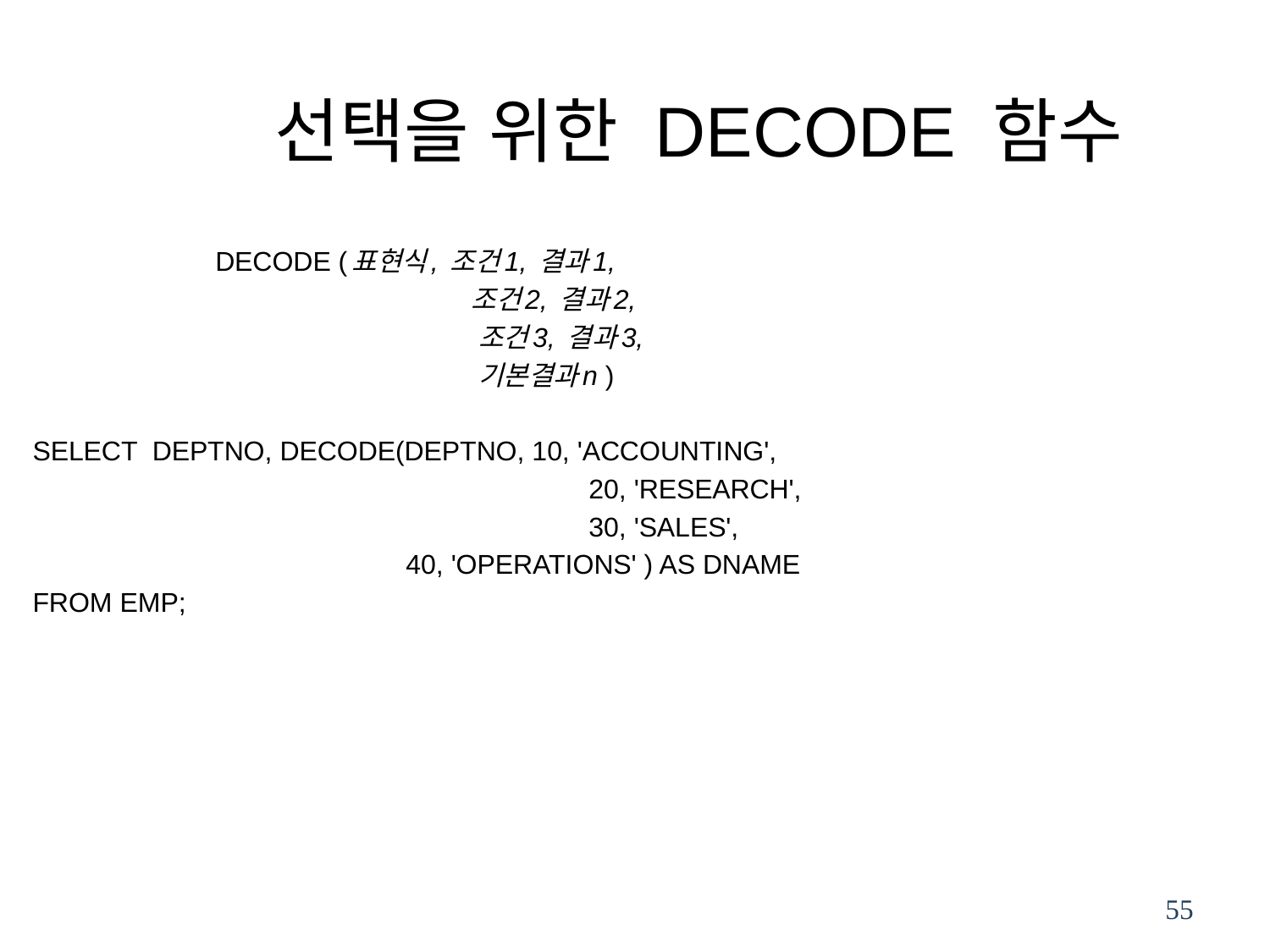

# 선택을 위한 DECODE 함수

                        DECODE (표현식, 조건1, 결과1,
                                                         조건2, 결과2,
                                                          조건3, 결과3,
                                                          기본결과n )

SELECT  DEPTNO, DECODE(DEPTNO, 10, 'ACCOUNTING',
                                                                         20, 'RESEARCH',
                                                                         30, 'SALES',
                                                 40, 'OPERATIONS' ) AS DNAME
FROM EMP;

55